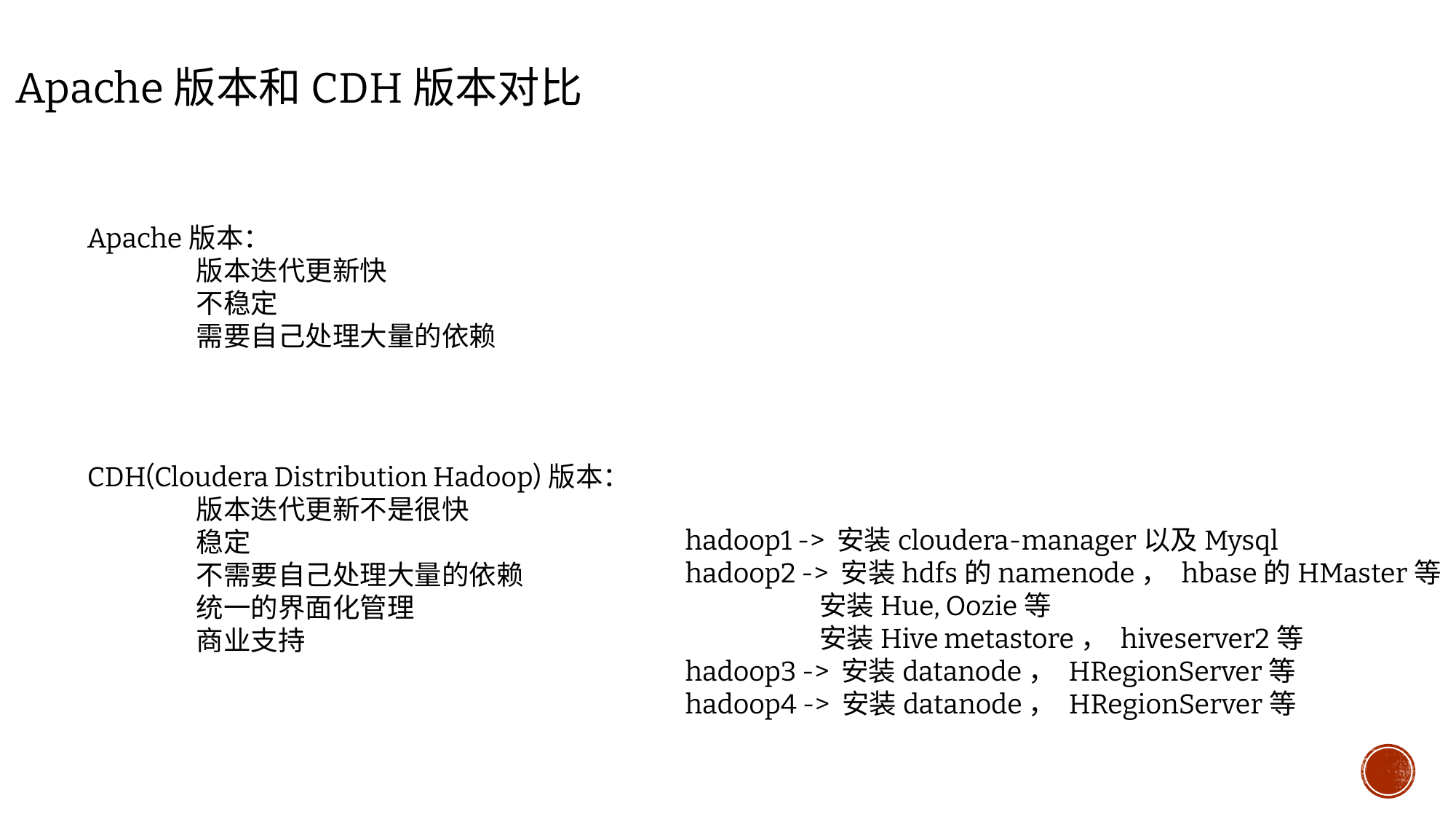

Apache版本和CDH版本对比
Apache版本：
	版本迭代更新快
	不稳定
	需要自己处理大量的依赖
CDH(Cloudera Distribution Hadoop)版本：
	版本迭代更新不是很快
	稳定
	不需要自己处理大量的依赖
	统一的界面化管理
	商业支持
hadoop1 -> 安装cloudera-manager以及Mysql
hadoop2 -> 安装hdfs的namenode， hbase的HMaster等
	   安装Hue, Oozie等
	   安装Hive metastore， hiveserver2等
hadoop3 -> 安装datanode， HRegionServer等
hadoop4 -> 安装datanode， HRegionServer等